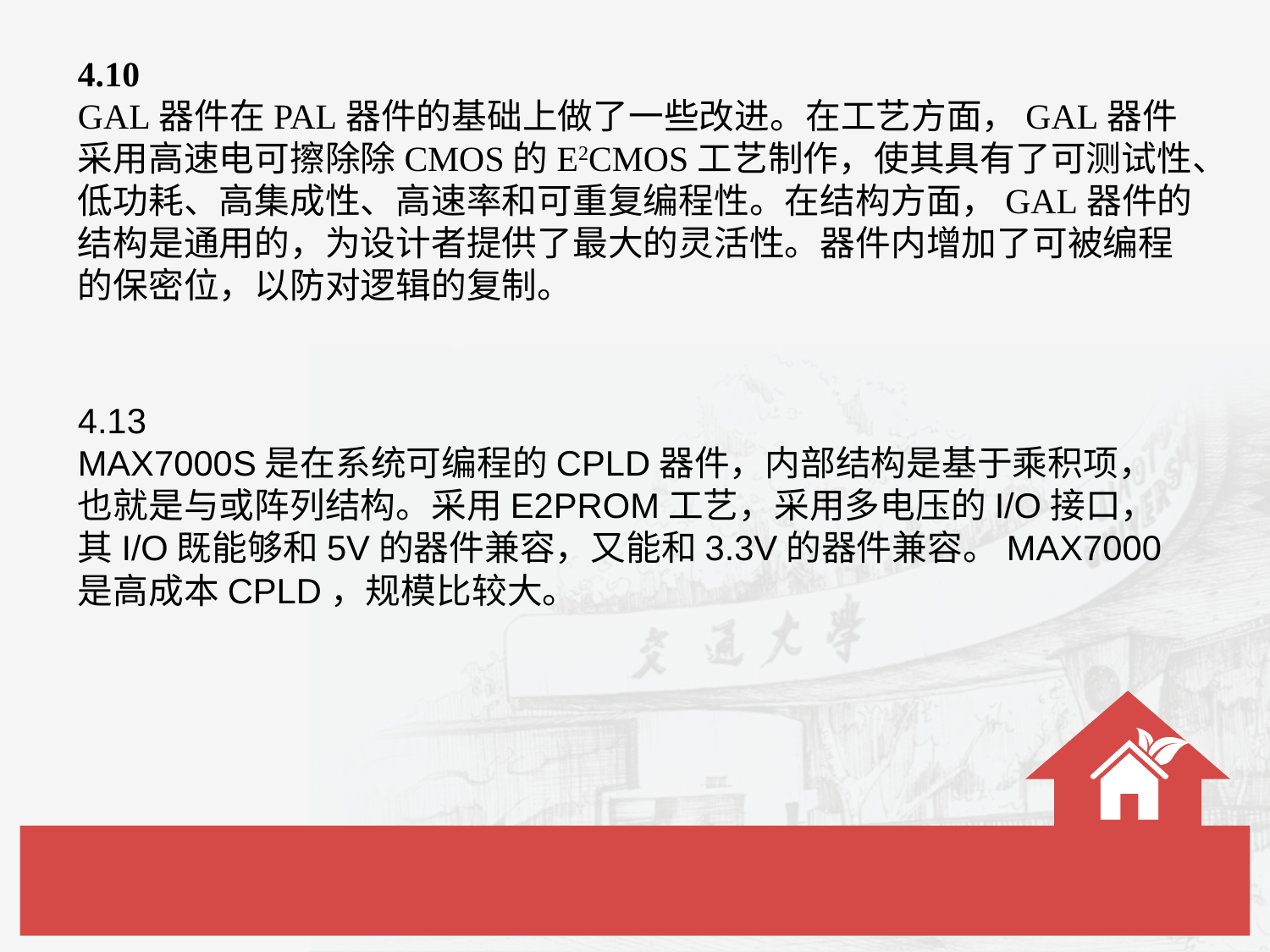

4.10
GAL器件在PAL器件的基础上做了一些改进。在工艺方面，GAL器件采用高速电可擦除除CMOS的E2CMOS工艺制作，使其具有了可测试性、低功耗、高集成性、高速率和可重复编程性。在结构方面，GAL器件的结构是通用的，为设计者提供了最大的灵活性。器件内增加了可被编程的保密位，以防对逻辑的复制。
4.13
MAX7000S是在系统可编程的CPLD器件，内部结构是基于乘积项，也就是与或阵列结构。采用E2PROM工艺，采用多电压的I/O接口，其I/O既能够和5V的器件兼容，又能和3.3V的器件兼容。MAX7000是高成本CPLD，规模比较大。